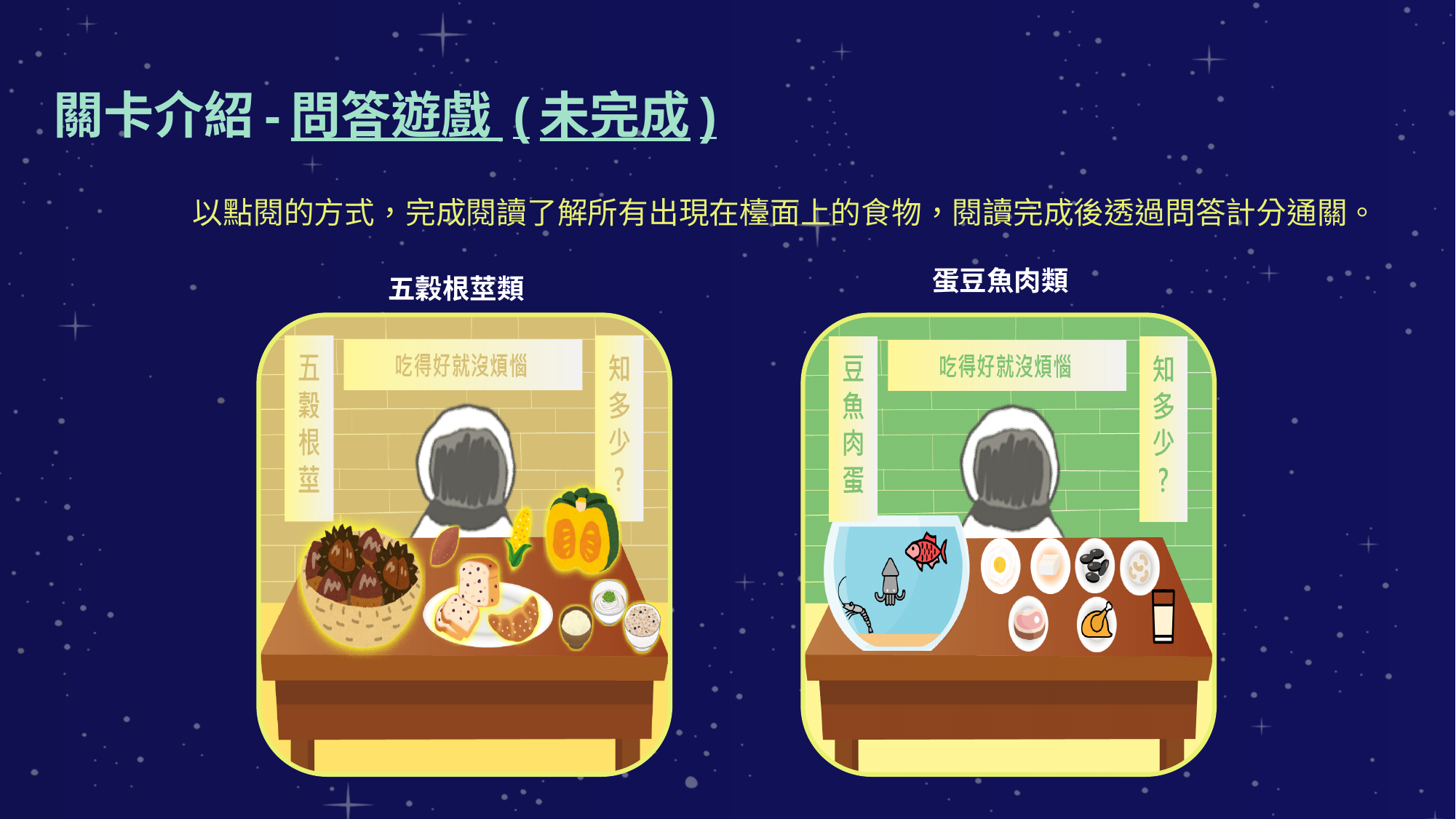

關卡介紹-問答遊戲 (未完成)
以點閱的方式，完成閱讀了解所有出現在檯面上的食物，閱讀完成後透過問答計分通關。
蛋豆魚肉類
五穀根莖類